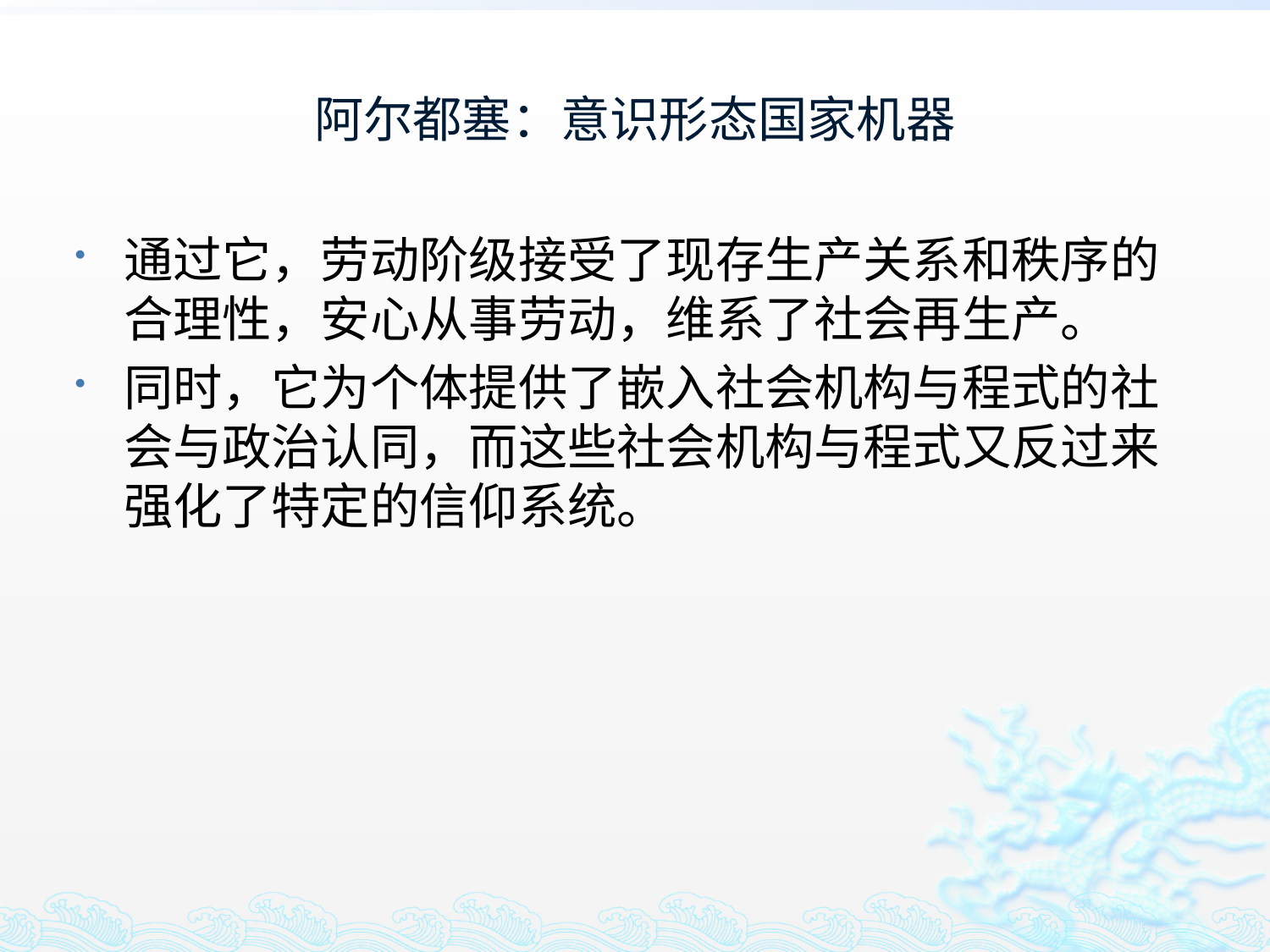

# 阿尔都塞：意识形态国家机器
通过它，劳动阶级接受了现存生产关系和秩序的合理性，安心从事劳动，维系了社会再生产。
同时，它为个体提供了嵌入社会机构与程式的社会与政治认同，而这些社会机构与程式又反过来强化了特定的信仰系统。